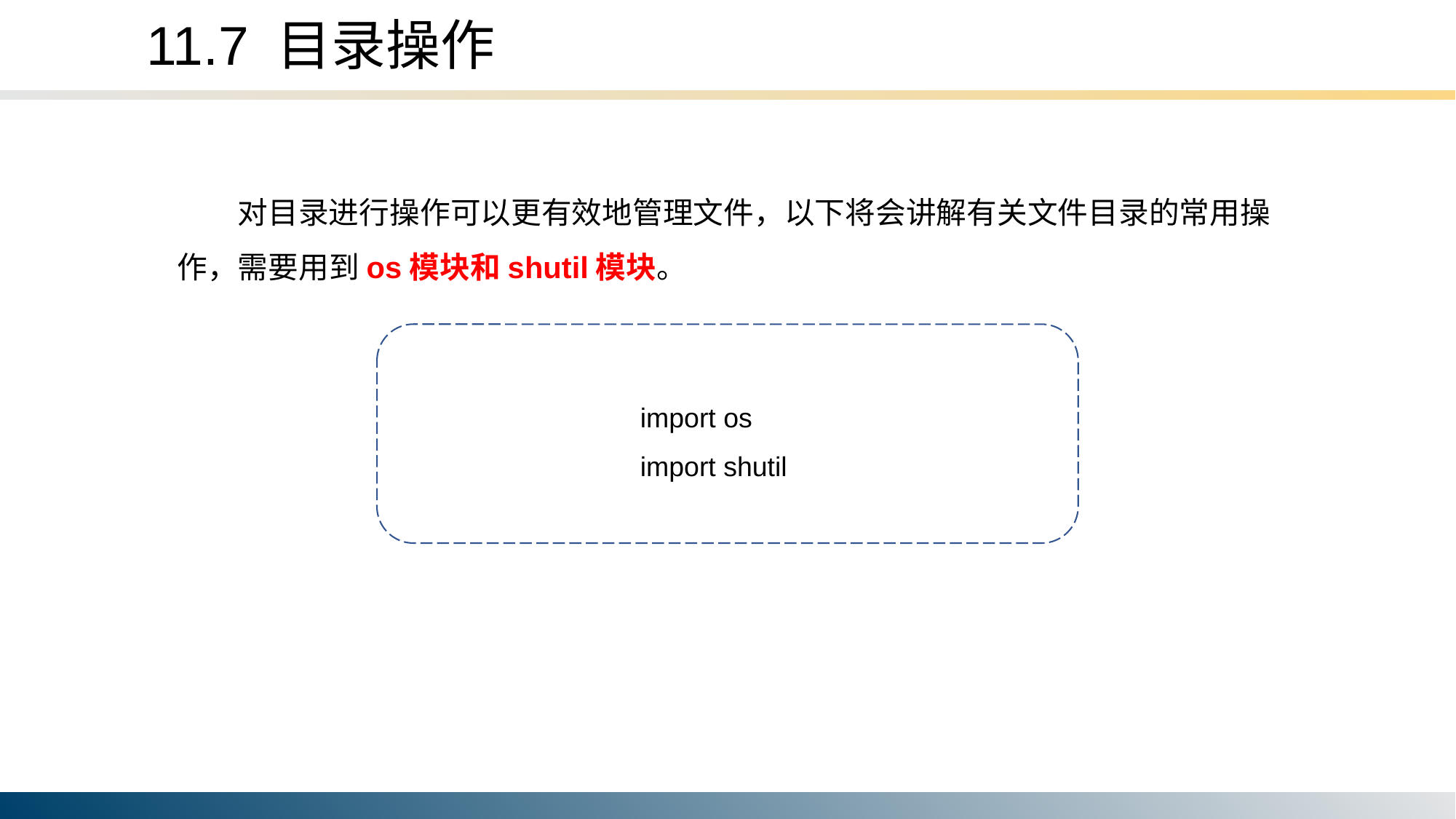

11.7 目录操作
对目录进行操作可以更有效地管理文件，以下将会讲解有关文件目录的常用操作，需要用到os模块和shutil模块。

import os
import shutil